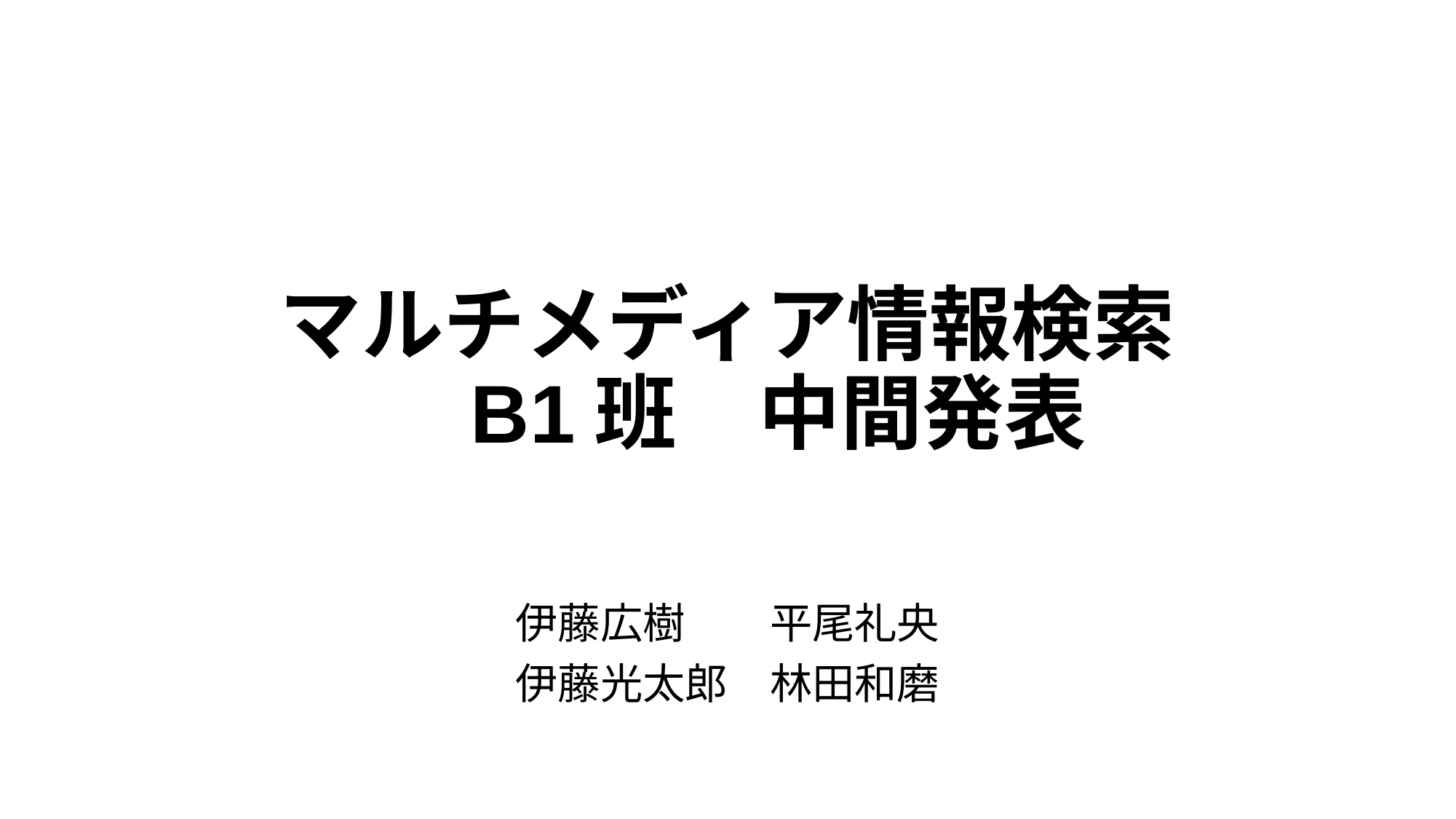

# マルチメディア情報検索 　B1班　中間発表
伊藤広樹　　平尾礼央
伊藤光太郎　林田和磨